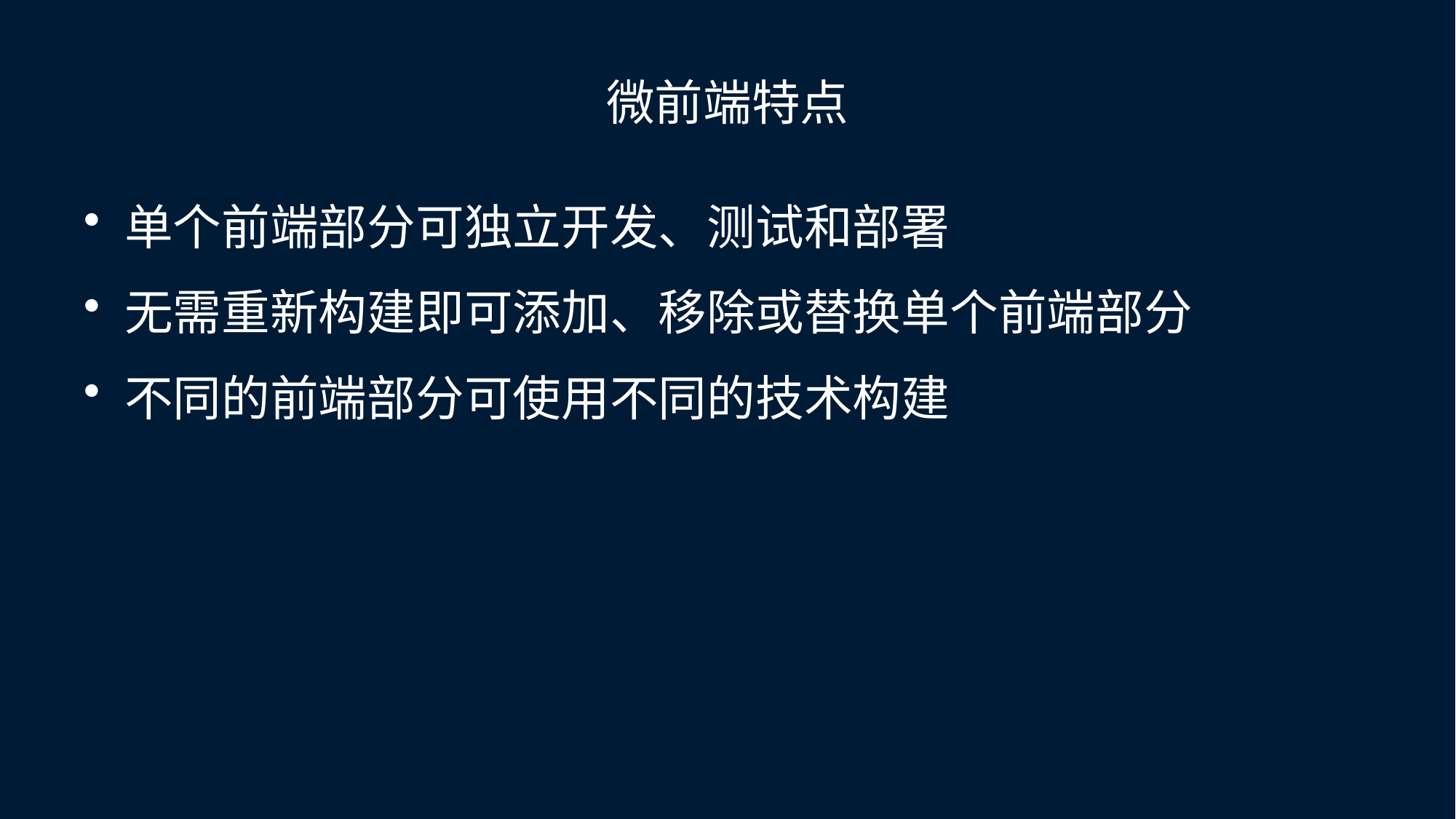

# 微前端特点
单个前端部分可独立开发、测试和部署
无需重新构建即可添加、移除或替换单个前端部分
不同的前端部分可使用不同的技术构建